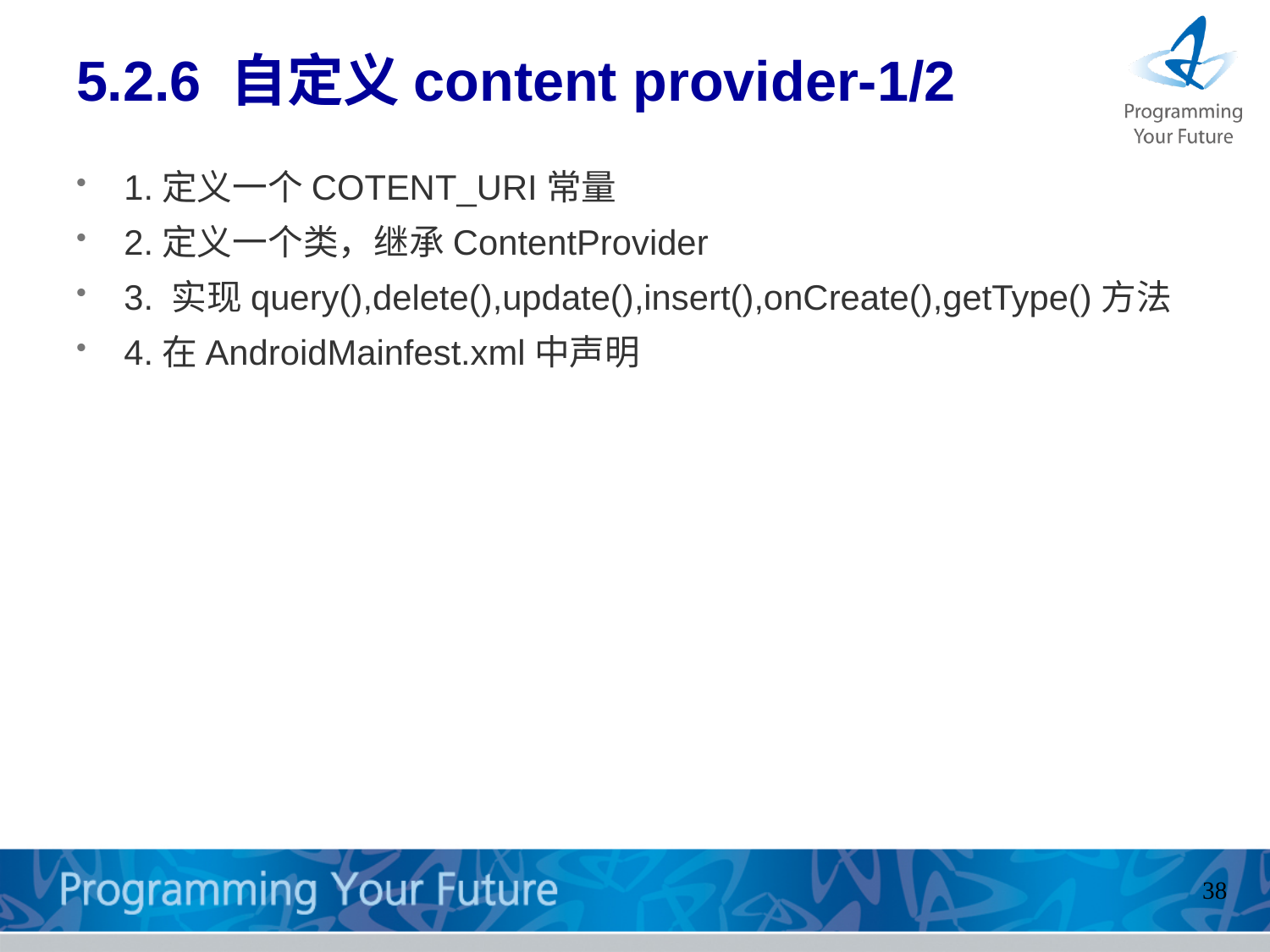

5.2.6 自定义content provider-1/2
1.定义一个COTENT_URI常量
2.定义一个类，继承ContentProvider
3. 实现query(),delete(),update(),insert(),onCreate(),getType()方法
4.在AndroidMainfest.xml中声明